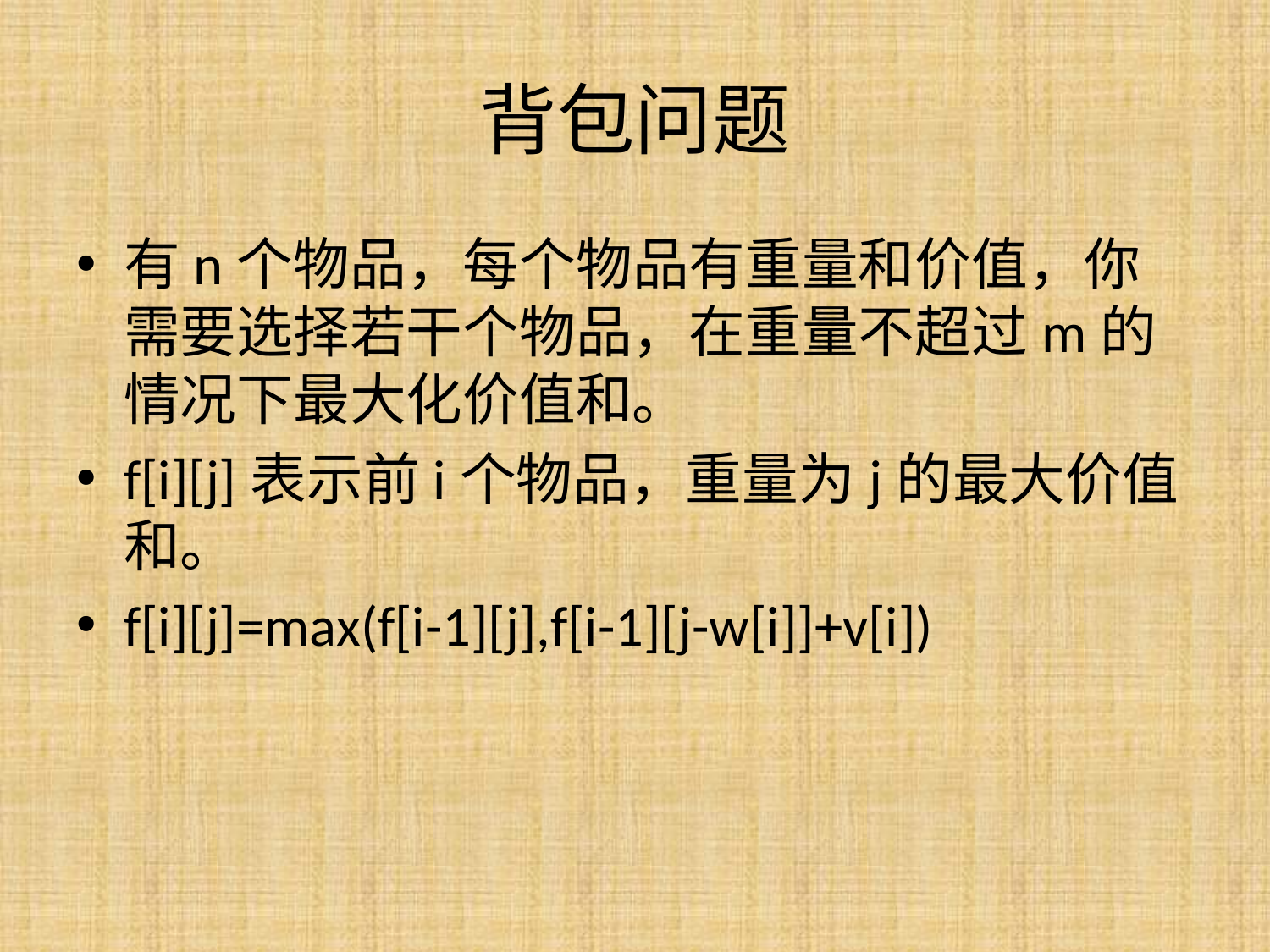

# 背包问题
有n个物品，每个物品有重量和价值，你需要选择若干个物品，在重量不超过m的情况下最大化价值和。
f[i][j]表示前i个物品，重量为j的最大价值和。
f[i][j]=max(f[i-1][j],f[i-1][j-w[i]]+v[i])